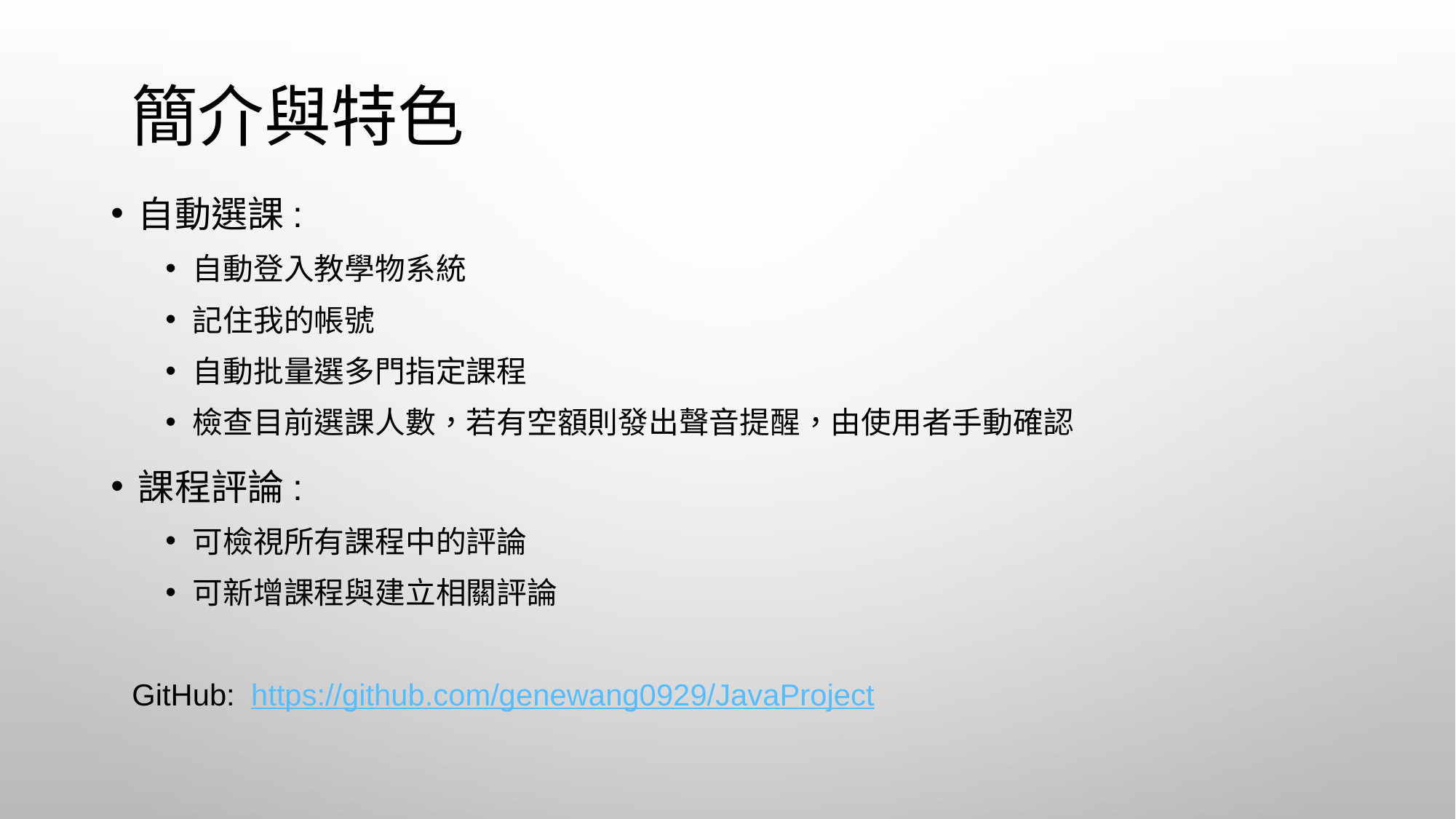

# 簡介與特色
自動選課:
自動登入教學物系統
記住我的帳號
自動批量選多門指定課程
檢查目前選課人數，若有空額則發出聲音提醒，由使用者手動確認
課程評論:
可檢視所有課程中的評論
可新增課程與建立相關評論

GitHub:
https://github.com/genewang0929/JavaProject